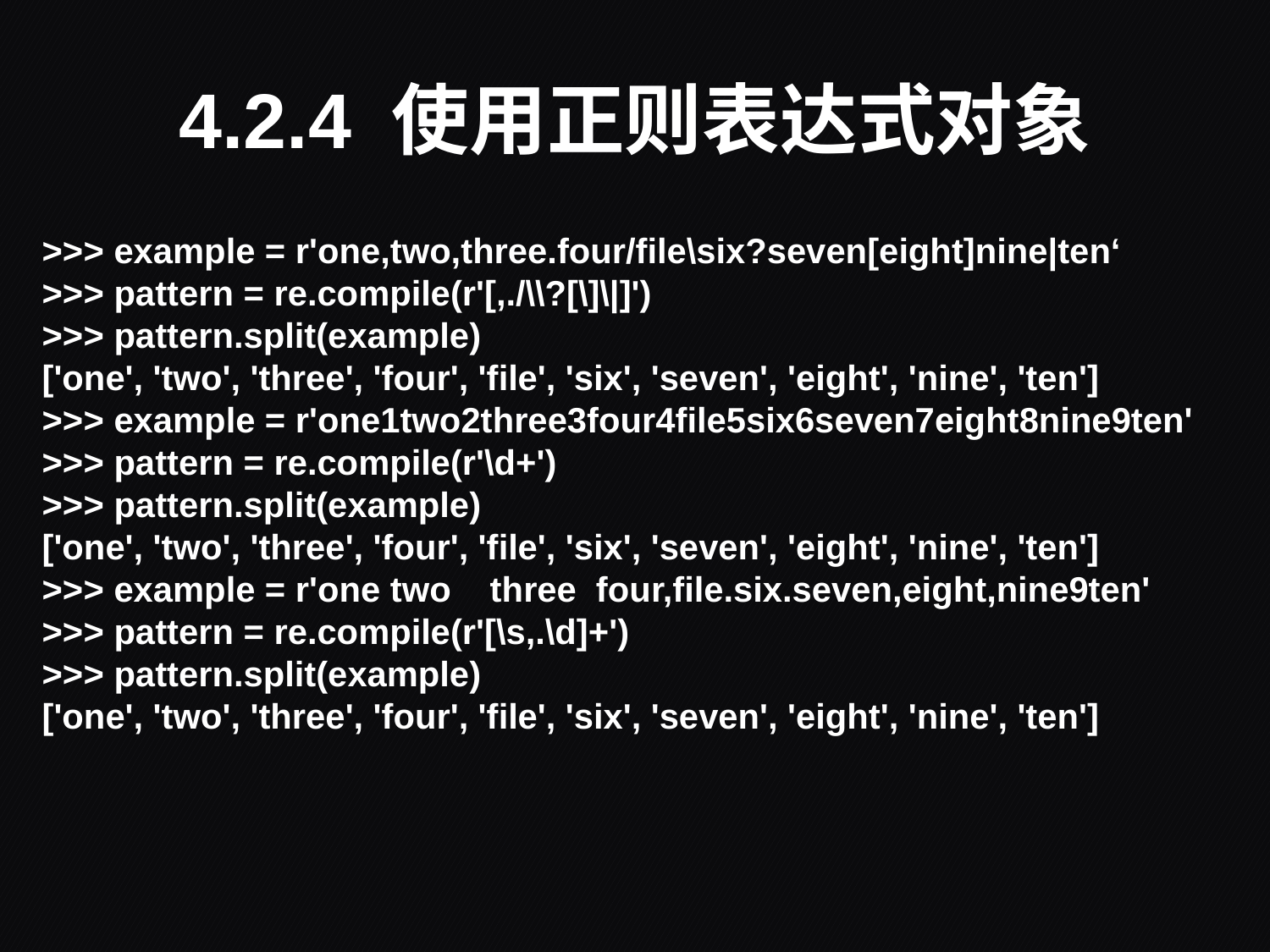

# 4.2.4 使用正则表达式对象
>>> example = r'one,two,three.four/file\six?seven[eight]nine|ten‘
>>> pattern = re.compile(r'[,./\\?[\]\|]')
>>> pattern.split(example)
['one', 'two', 'three', 'four', 'file', 'six', 'seven', 'eight', 'nine', 'ten']
>>> example = r'one1two2three3four4file5six6seven7eight8nine9ten'
>>> pattern = re.compile(r'\d+')
>>> pattern.split(example)
['one', 'two', 'three', 'four', 'file', 'six', 'seven', 'eight', 'nine', 'ten']
>>> example = r'one two    three  four,file.six.seven,eight,nine9ten'
>>> pattern = re.compile(r'[\s,.\d]+')
>>> pattern.split(example)
['one', 'two', 'three', 'four', 'file', 'six', 'seven', 'eight', 'nine', 'ten']